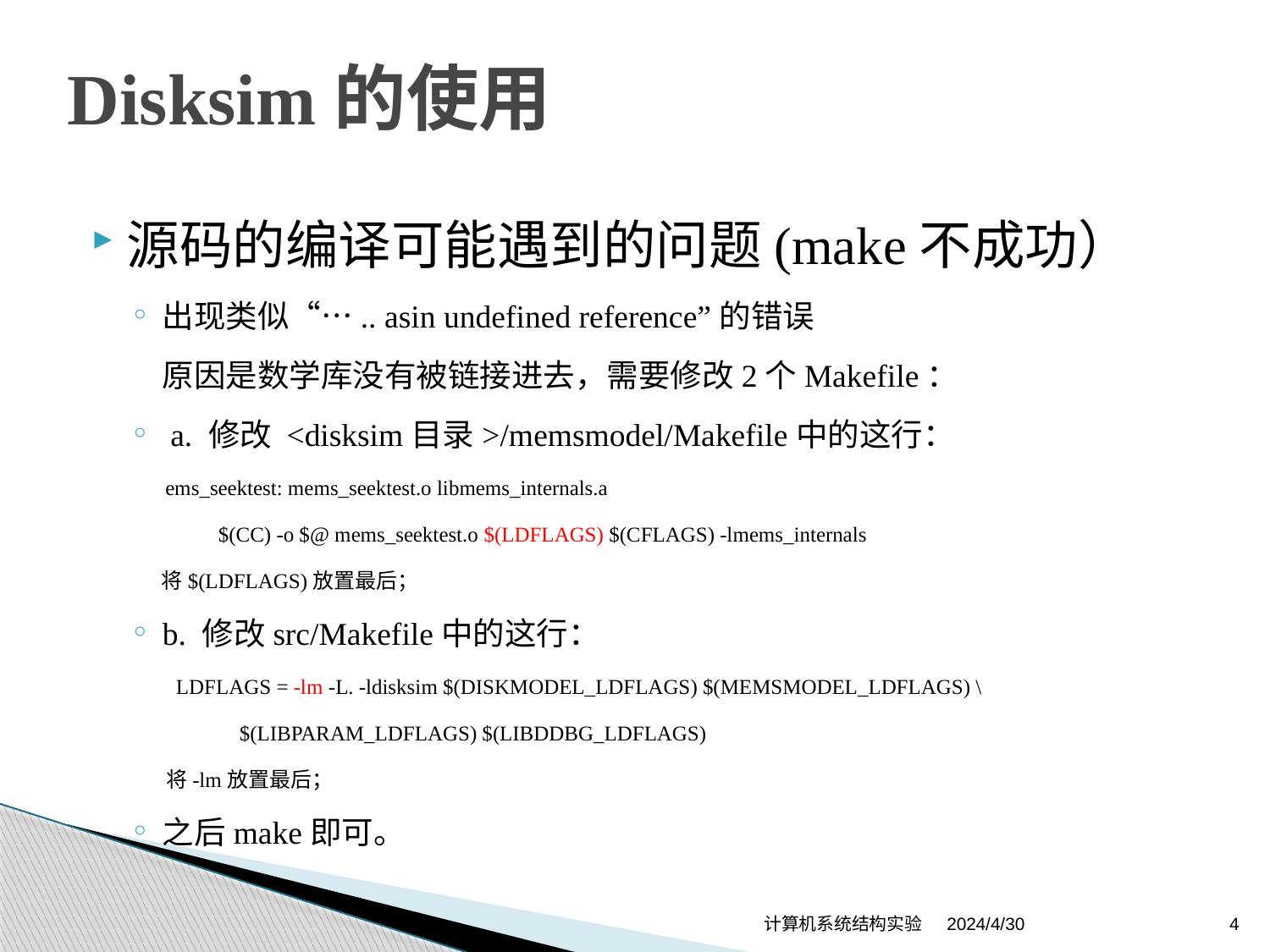

Disksim的使用
源码的编译可能遇到的问题(make不成功）
出现类似“….. asin undefined reference”的错误
	原因是数学库没有被链接进去，需要修改2个Makefile：
 a. 修改 <disksim目录>/memsmodel/Makefile中的这行：
              ems_seektest: mems_seektest.o libmems_internals.a
                        $(CC) -o $@ mems_seektest.o $(LDFLAGS) $(CFLAGS) -lmems_internals
              将$(LDFLAGS)放置最后；
b. 修改src/Makefile中的这行：
                LDFLAGS = -lm -L. -ldisksim $(DISKMODEL_LDFLAGS) $(MEMSMODEL_LDFLAGS) \
                            $(LIBPARAM_LDFLAGS) $(LIBDDBG_LDFLAGS)
               将-lm放置最后；
之后make即可。
计算机系统结构实验
2024/4/30
4